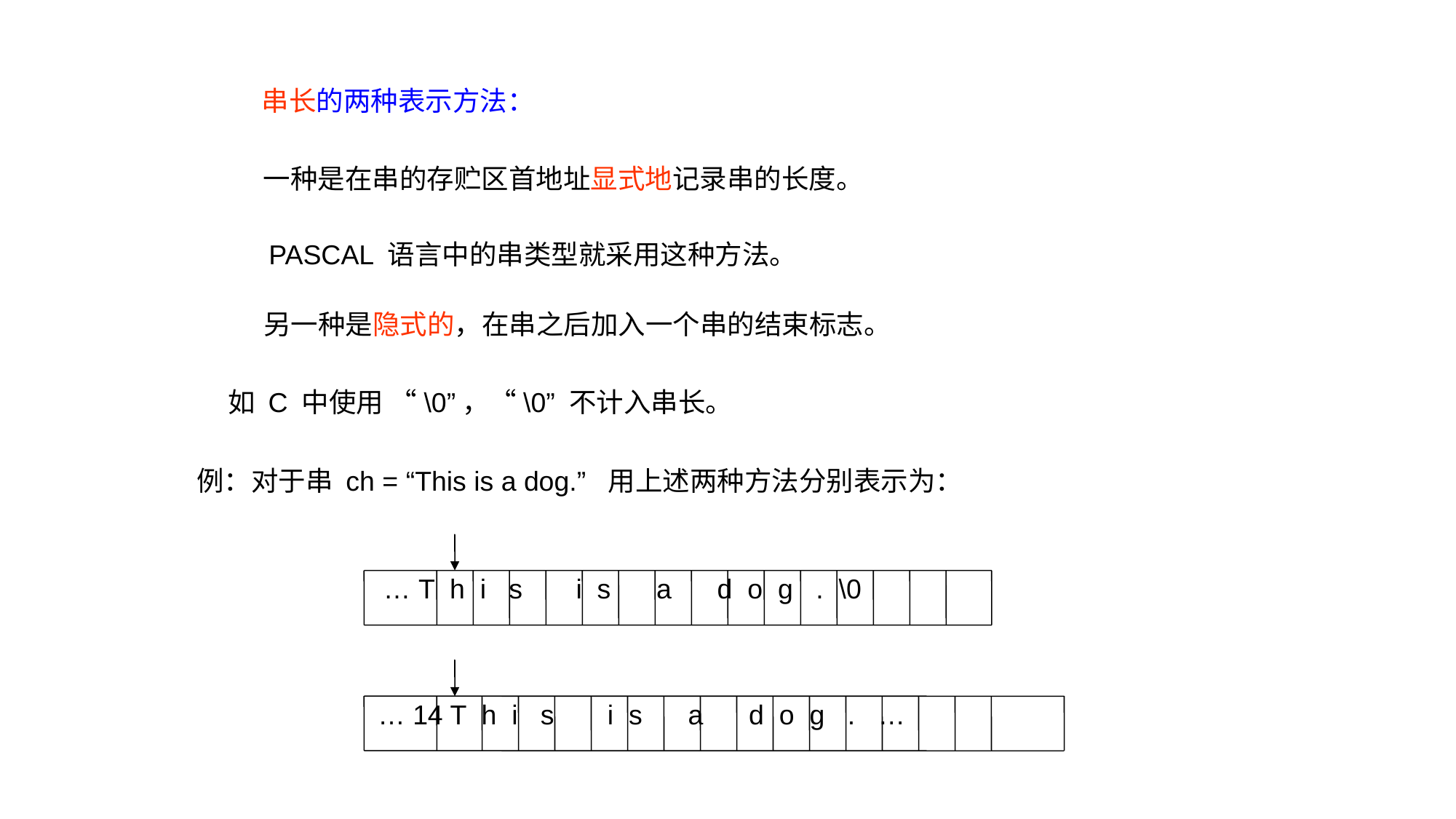

串长的两种表示方法：
        一种是在串的存贮区首地址显式地记录串的长度。
PASCAL 语言中的串类型就采用这种方法。
        另一种是隐式的，在串之后加入一个串的结束标志。
        如 C 中使用 “\0”，“\0” 不计入串长。
例：对于串 ch = “This is a dog.”  用上述两种方法分别表示为：

… T  h  i   s       i  s      a      d  o  g   .  \0

… 14 T  h  i   s       i  s      a      d  o  g   .   …